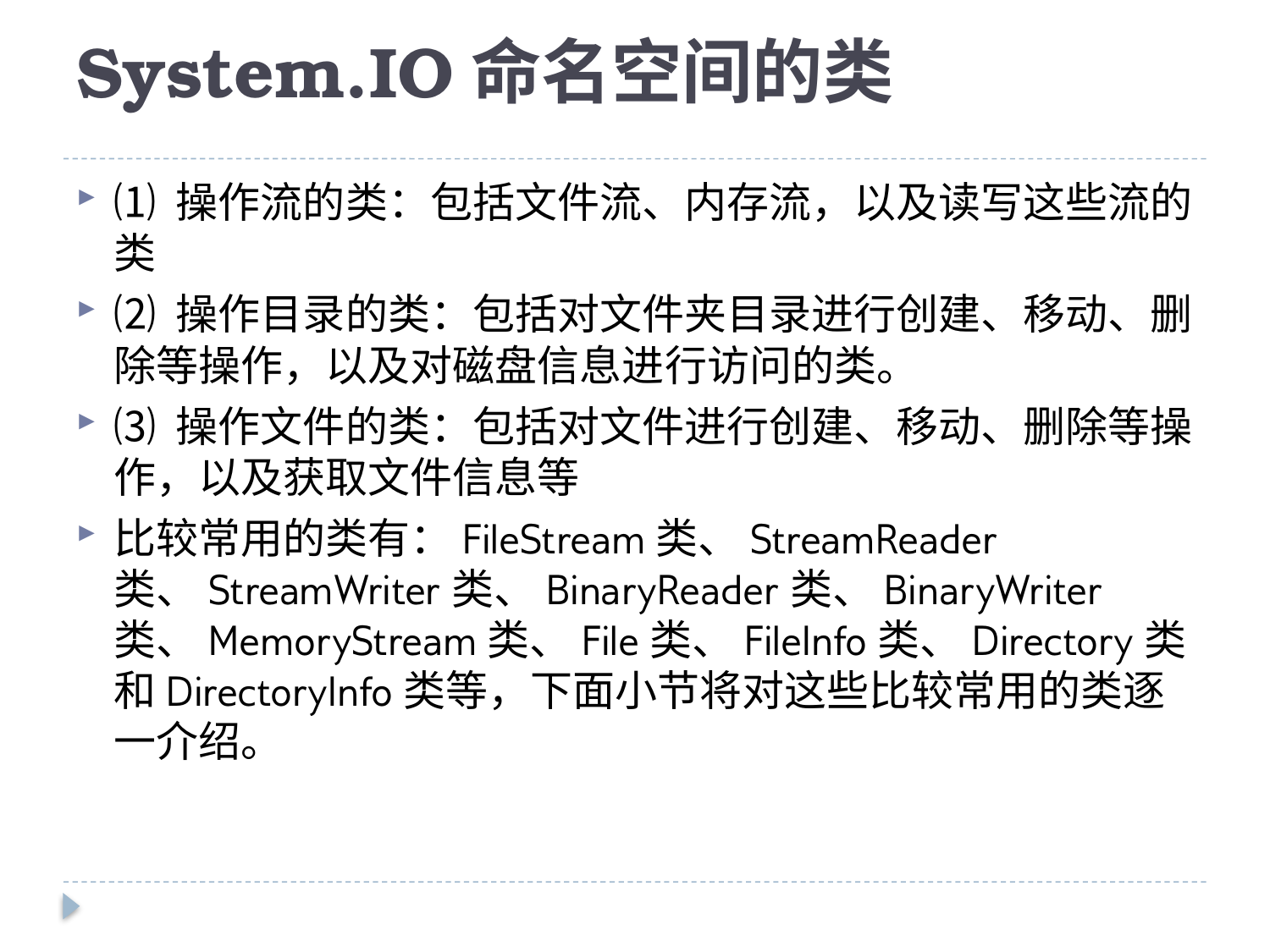

# System.IO命名空间的类
⑴ 操作流的类：包括文件流、内存流，以及读写这些流的类
⑵ 操作目录的类：包括对文件夹目录进行创建、移动、删除等操作，以及对磁盘信息进行访问的类。
⑶ 操作文件的类：包括对文件进行创建、移动、删除等操作，以及获取文件信息等
比较常用的类有：FileStream类、StreamReader类、StreamWriter类、BinaryReader类、BinaryWriter类、MemoryStream类、File类、FileInfo类、Directory类和DirectoryInfo类等，下面小节将对这些比较常用的类逐一介绍。